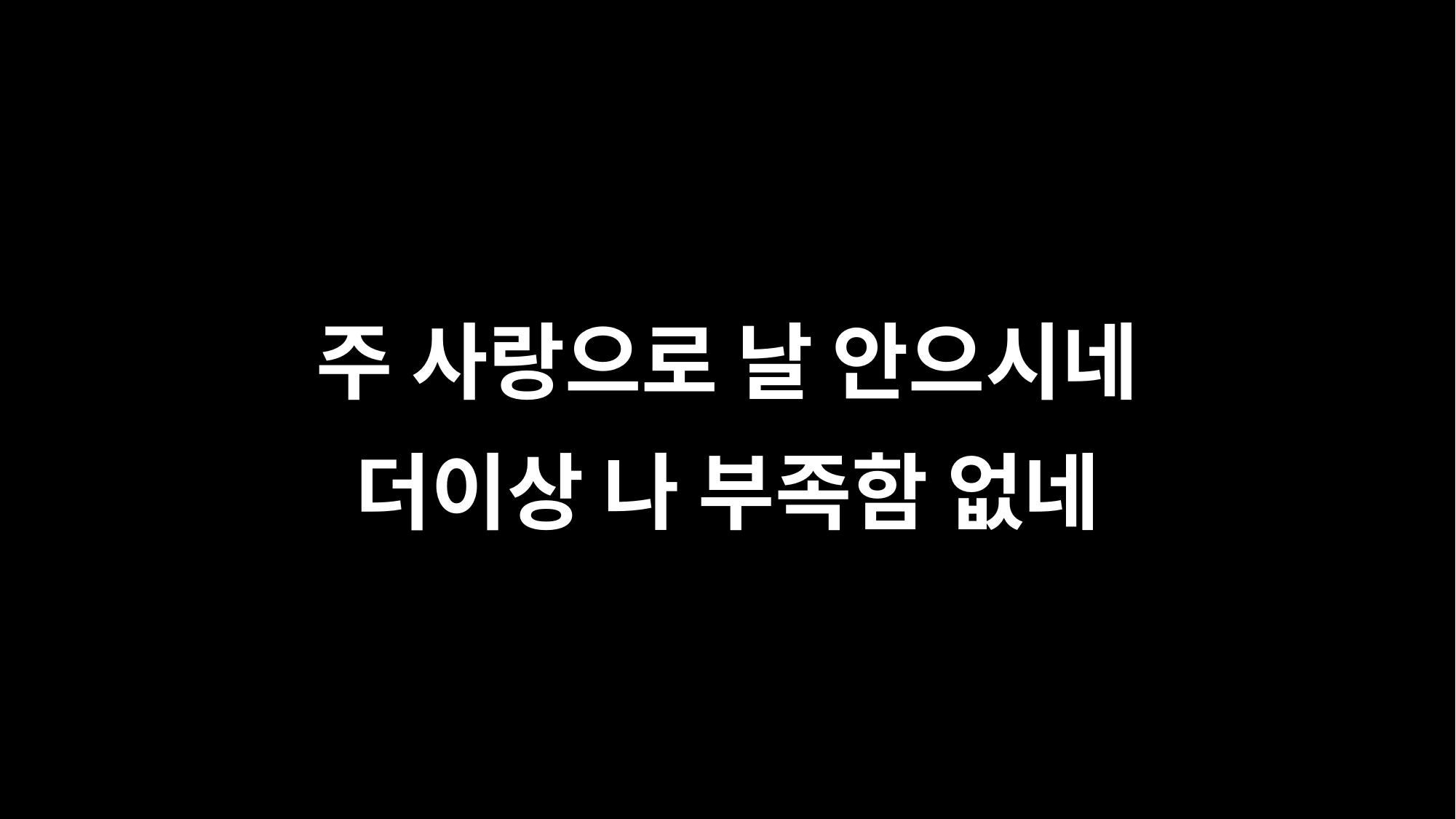

주 사랑으로 날 안으시네
더이상 나 부족함 없네